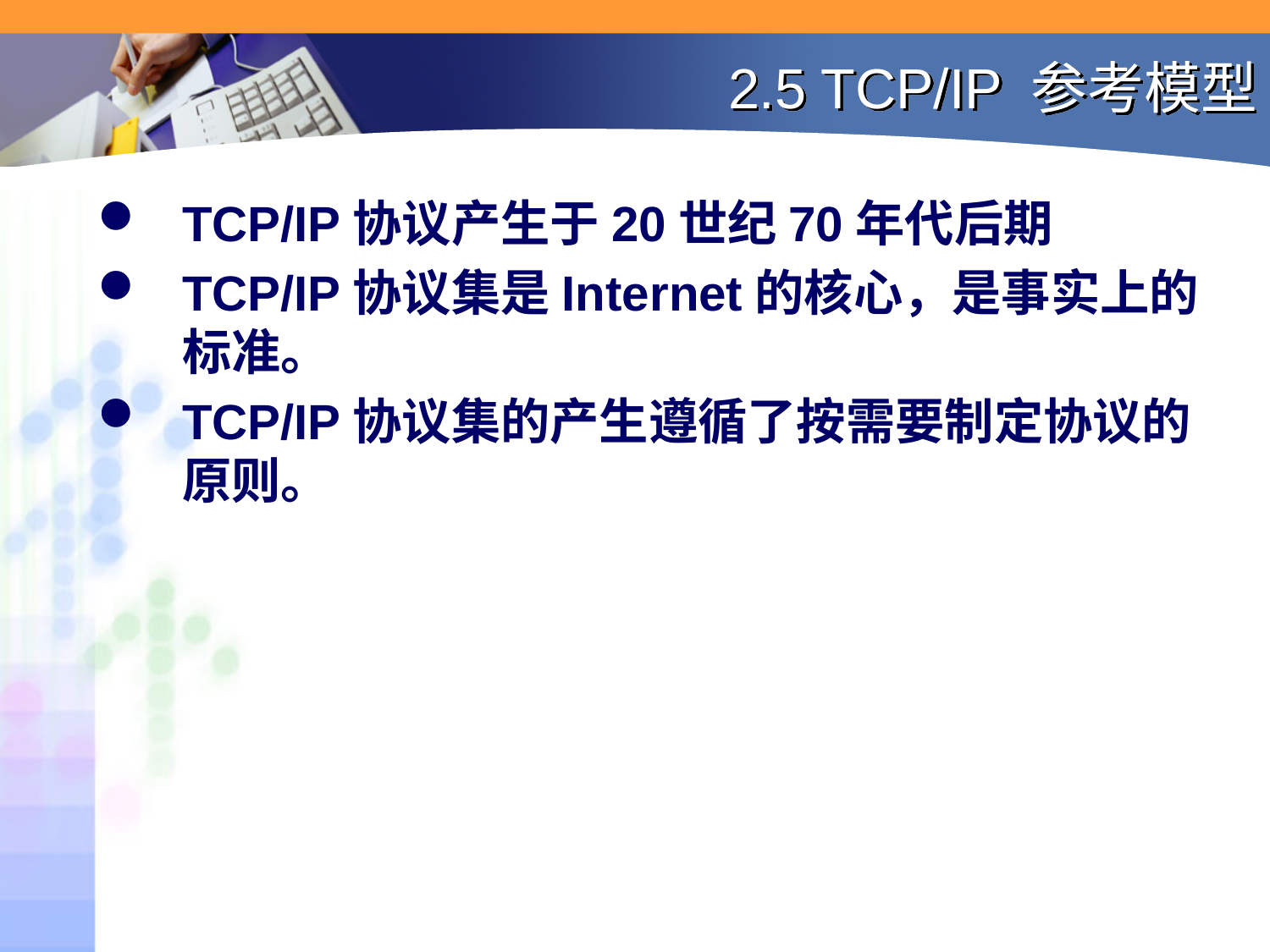

# 2.5 TCP/IP 参考模型
TCP/IP协议产生于20世纪70年代后期
TCP/IP协议集是Internet的核心，是事实上的标准。
TCP/IP协议集的产生遵循了按需要制定协议的原则。